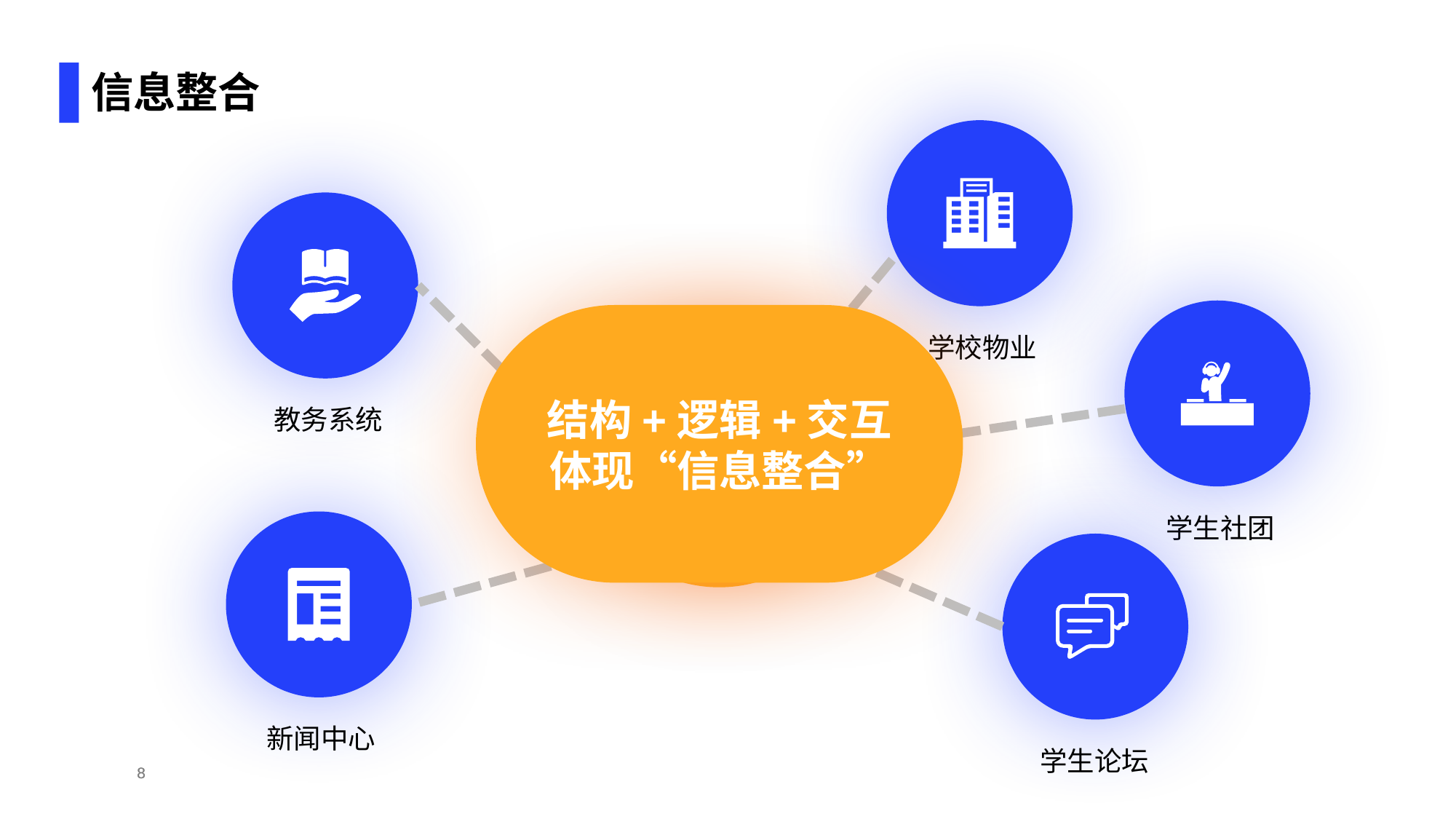

# 信息整合

学校物业

教务系统

学生社团
结构+逻辑+交互
体现“信息整合”

新闻中心

学生论坛
8
8